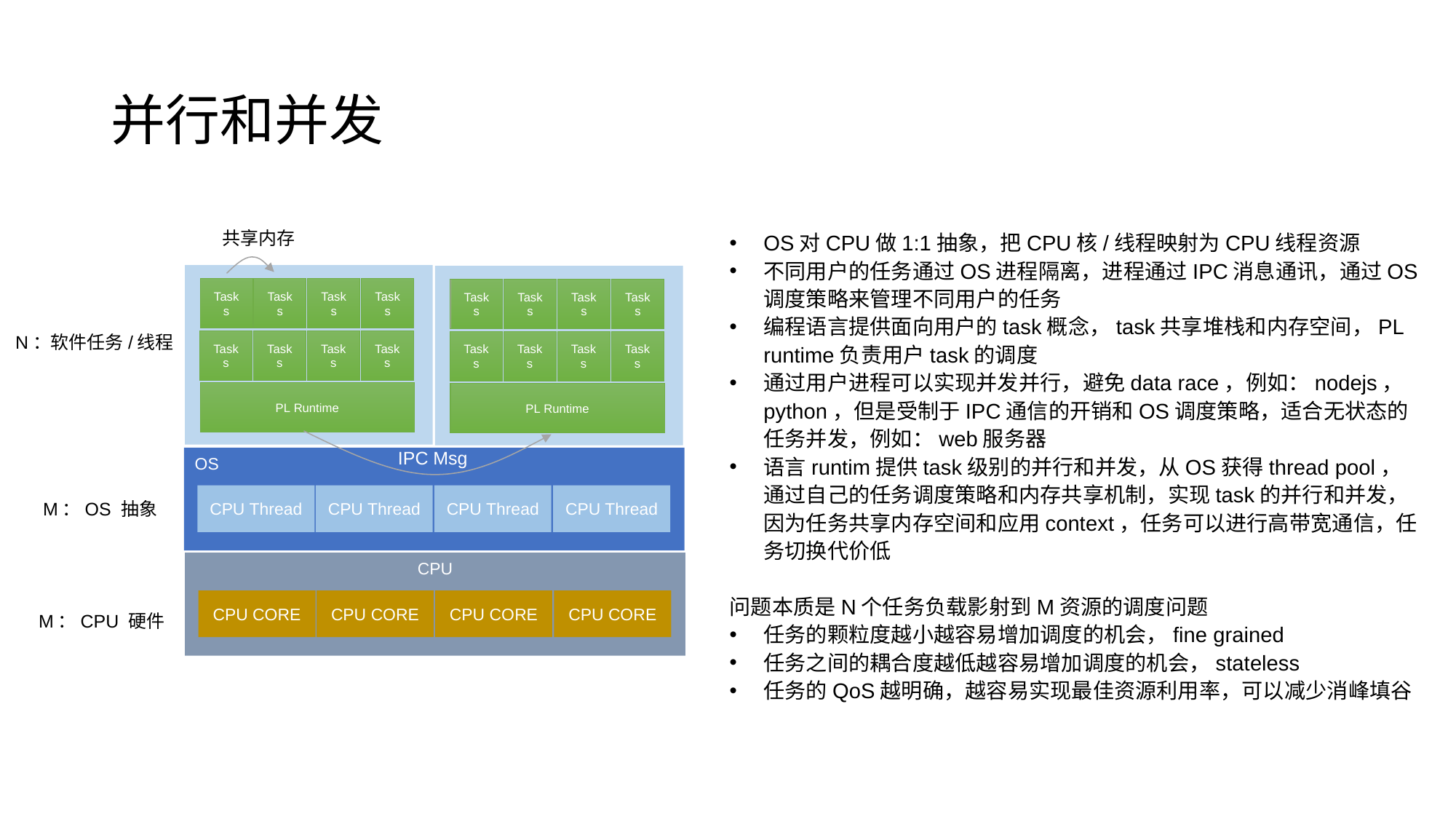

# 并行和并发
共享内存
OS对CPU做1:1抽象，把CPU核/线程映射为CPU线程资源
不同用户的任务通过OS进程隔离，进程通过IPC消息通讯，通过OS调度策略来管理不同用户的任务
编程语言提供面向用户的task概念，task共享堆栈和内存空间，PL runtime负责用户task的调度
通过用户进程可以实现并发并行，避免data race，例如：nodejs，python，但是受制于IPC通信的开销和OS调度策略，适合无状态的任务并发，例如：web服务器
语言runtim提供task级别的并行和并发，从OS获得thread pool，通过自己的任务调度策略和内存共享机制，实现task的并行和并发，因为任务共享内存空间和应用context，任务可以进行高带宽通信，任务切换代价低

问题本质是N个任务负载影射到M资源的调度问题
任务的颗粒度越小越容易增加调度的机会，fine grained
任务之间的耦合度越低越容易增加调度的机会，stateless
任务的QoS越明确，越容易实现最佳资源利用率，可以减少消峰填谷

Tasks
Tasks
Tasks
Tasks
Tasks
Tasks
Tasks
Tasks
PL Runtime

Tasks
Tasks
Tasks
Tasks
Tasks
Tasks
Tasks
Tasks
PL Runtime
N：软件任务/线程

IPC Msg
OS
CPU Thread
CPU Thread
CPU Thread
CPU Thread
M：OS 抽象
CPU
CPU CORE
CPU CORE
CPU CORE
CPU CORE
M：CPU 硬件